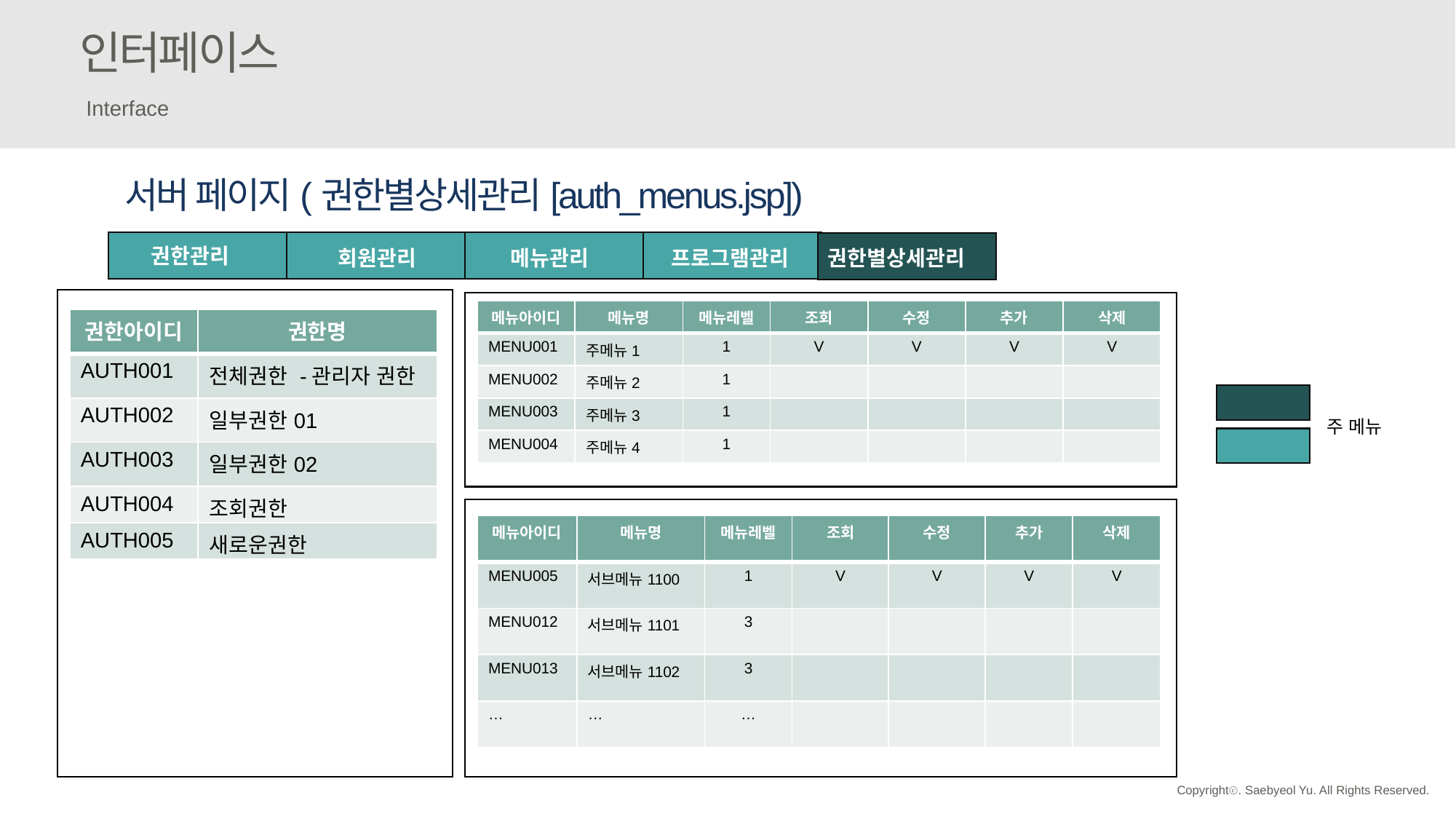

인터페이스
Interface
서버 페이지(권한별상세관리[auth_menus.jsp])

권한관리
회원관리
권한별상세관리
메뉴관리
프로그램관리

| 메뉴아이디 | 메뉴명 | 메뉴레벨 | 조회 | 수정 | 추가 | 삭제 |
| --- | --- | --- | --- | --- | --- | --- |
| MENU001 | 주메뉴1 | 1 | V | V | V | V |
| MENU002 | 주메뉴2 | 1 |  |  |  |  |
| MENU003 | 주메뉴3 | 1 |  |  |  |  |
| MENU004 | 주메뉴4 | 1 |  |  |  |  |
| 권한아이디 | 권한명 |
| --- | --- |
| AUTH001 | 전체권한 -관리자 권한 |
| AUTH002 | 일부권한01 |
| AUTH003 | 일부권한02 |
| AUTH004 | 조회권한 |
| AUTH005 | 새로운권한 |

주 메뉴

| 메뉴아이디 | 메뉴명 | 메뉴레벨 | 조회 | 수정 | 추가 | 삭제 |
| --- | --- | --- | --- | --- | --- | --- |
| MENU005 | 서브메뉴1100 | 1 | V | V | V | V |
| MENU012 | 서브메뉴1101 | 3 |  |  |  |  |
| MENU013 | 서브메뉴1102 | 3 |  |  |  |  |
| … | … | … |  |  |  |  |